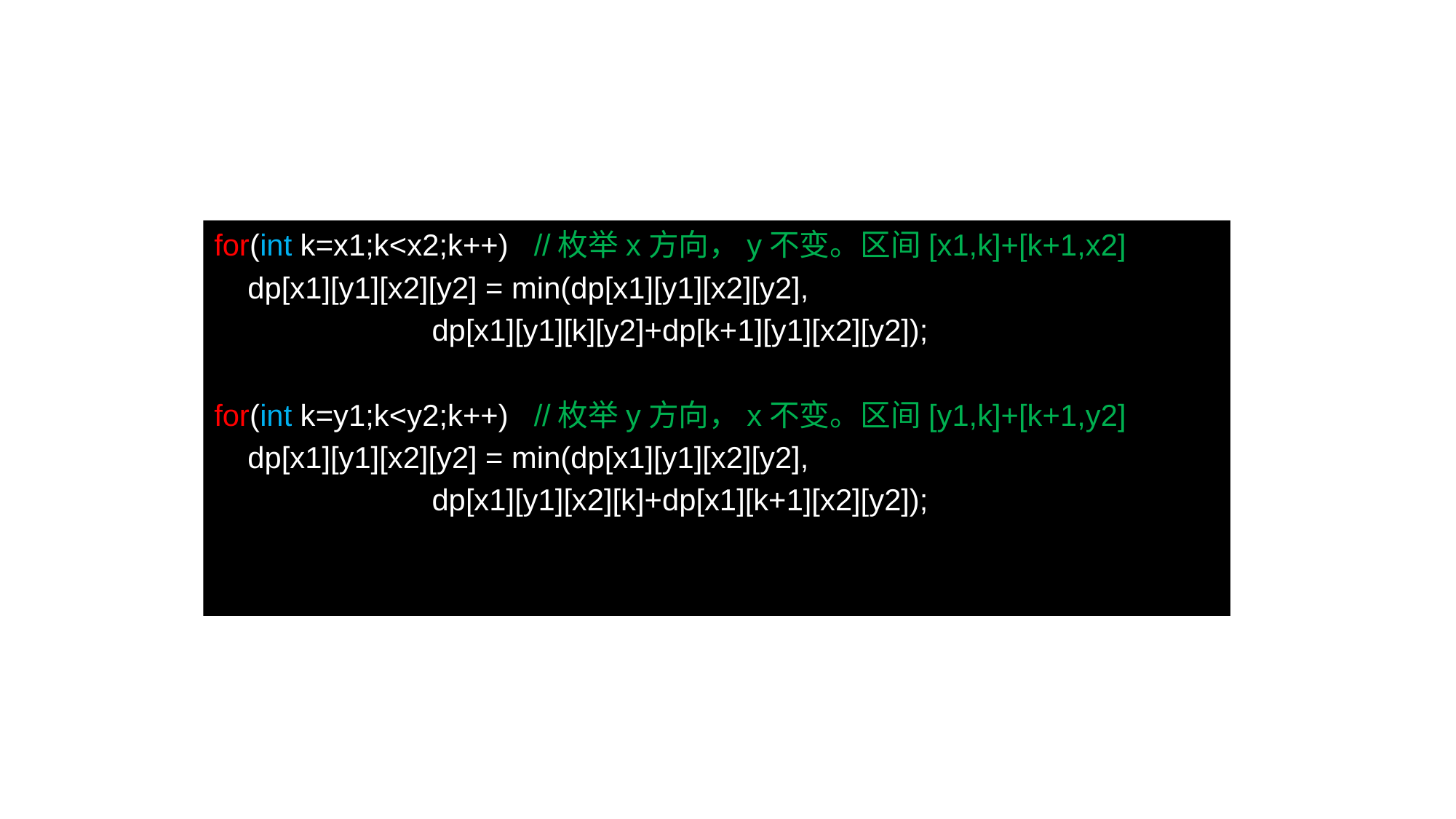

for(int k=x1;k<x2;k++)   //枚举x方向，y不变。区间[x1,k]+[k+1,x2]
    dp[x1][y1][x2][y2] = min(dp[x1][y1][x2][y2],
                          dp[x1][y1][k][y2]+dp[k+1][y1][x2][y2]);

for(int k=y1;k<y2;k++)   //枚举y方向，x不变。区间[y1,k]+[k+1,y2]
    dp[x1][y1][x2][y2] = min(dp[x1][y1][x2][y2],
                          dp[x1][y1][x2][k]+dp[x1][k+1][x2][y2]);